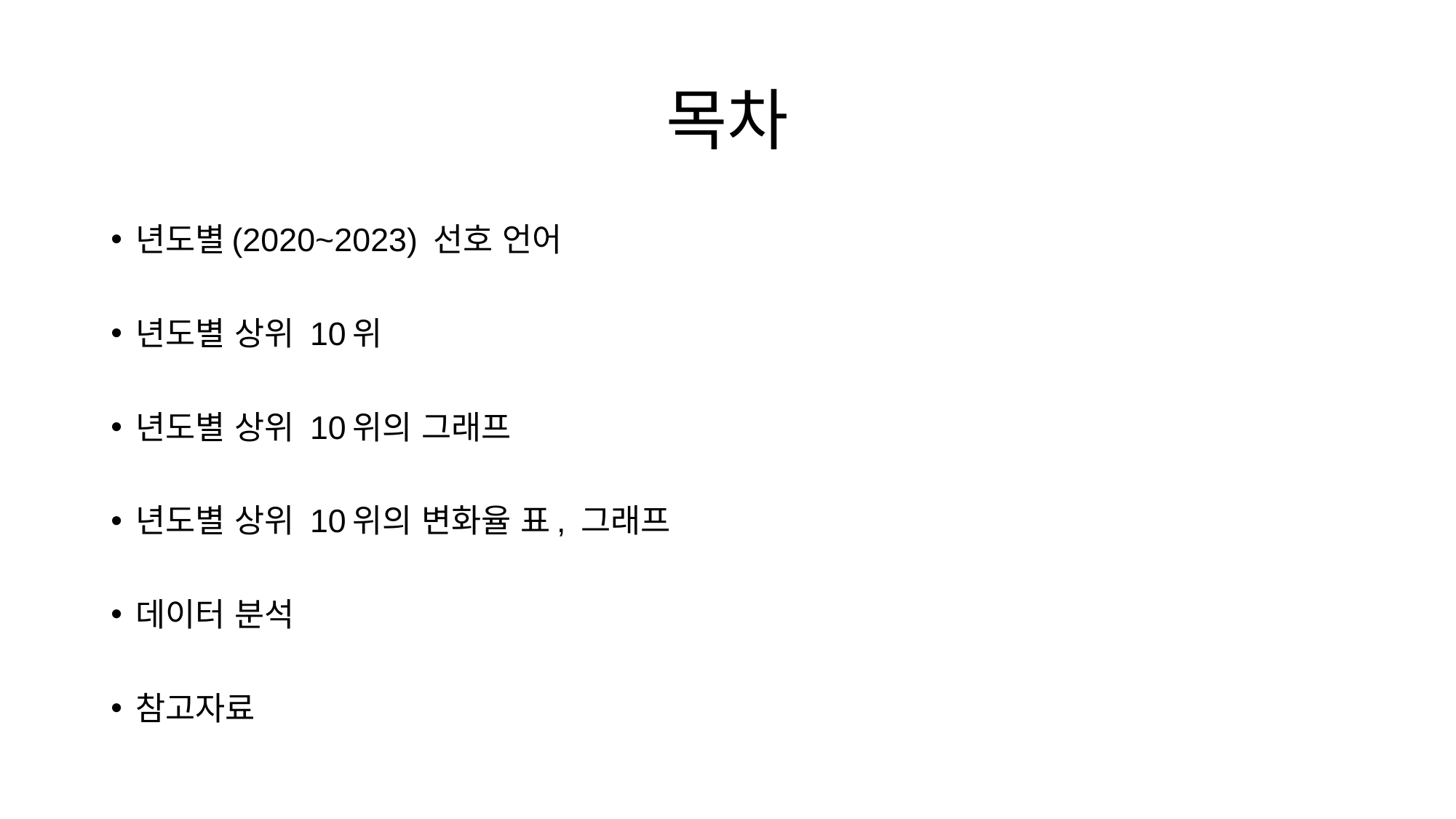

# 목차
년도별(2020~2023) 선호 언어

년도별 상위 10위

년도별 상위 10위의 그래프

년도별 상위 10위의 변화율 표, 그래프

데이터 분석

참고자료